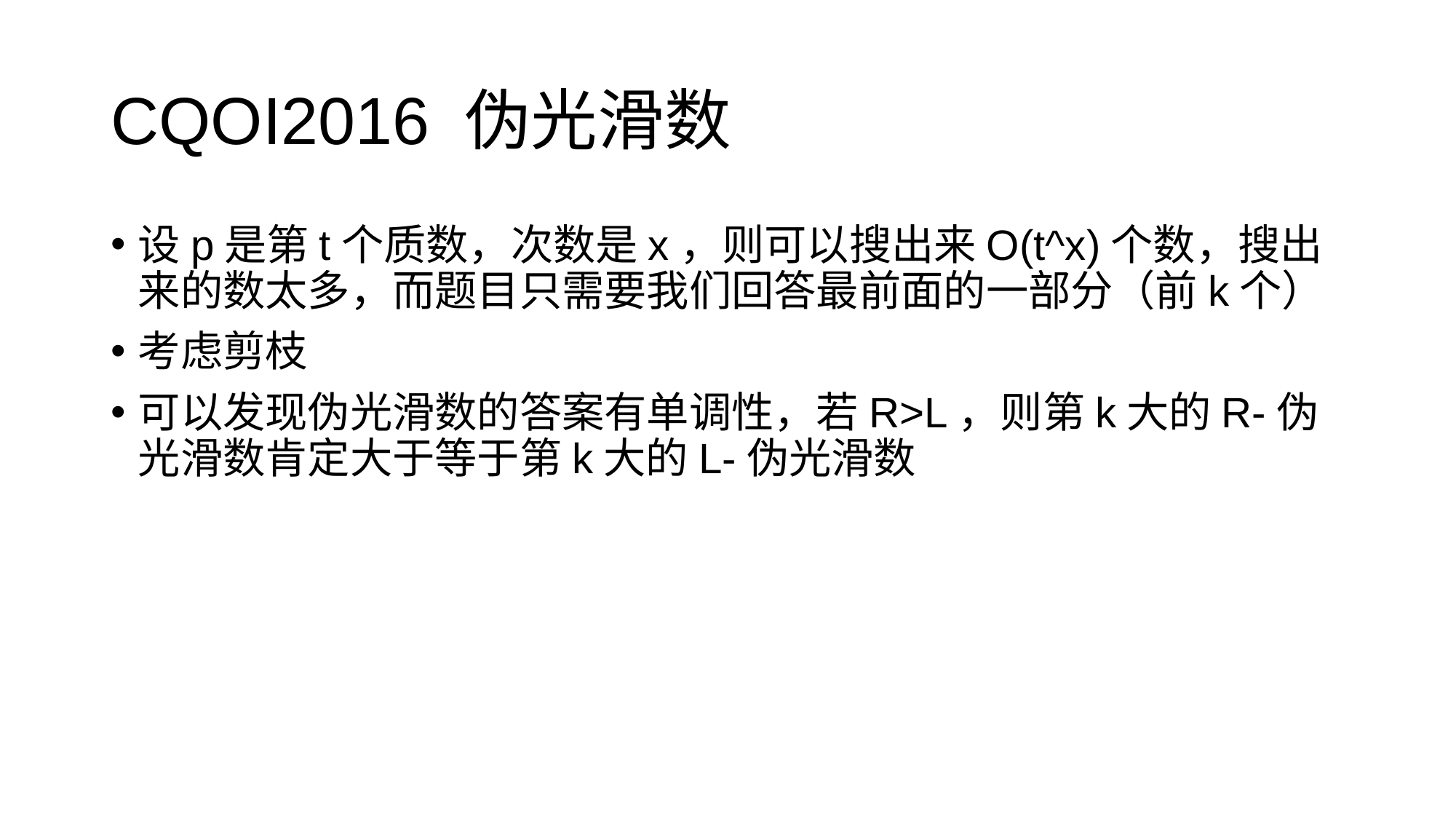

# CQOI2016 伪光滑数
设p是第t个质数，次数是x，则可以搜出来O(t^x)个数，搜出来的数太多，而题目只需要我们回答最前面的一部分（前k个）
考虑剪枝
可以发现伪光滑数的答案有单调性，若R>L，则第k大的R-伪光滑数肯定大于等于第k大的L-伪光滑数